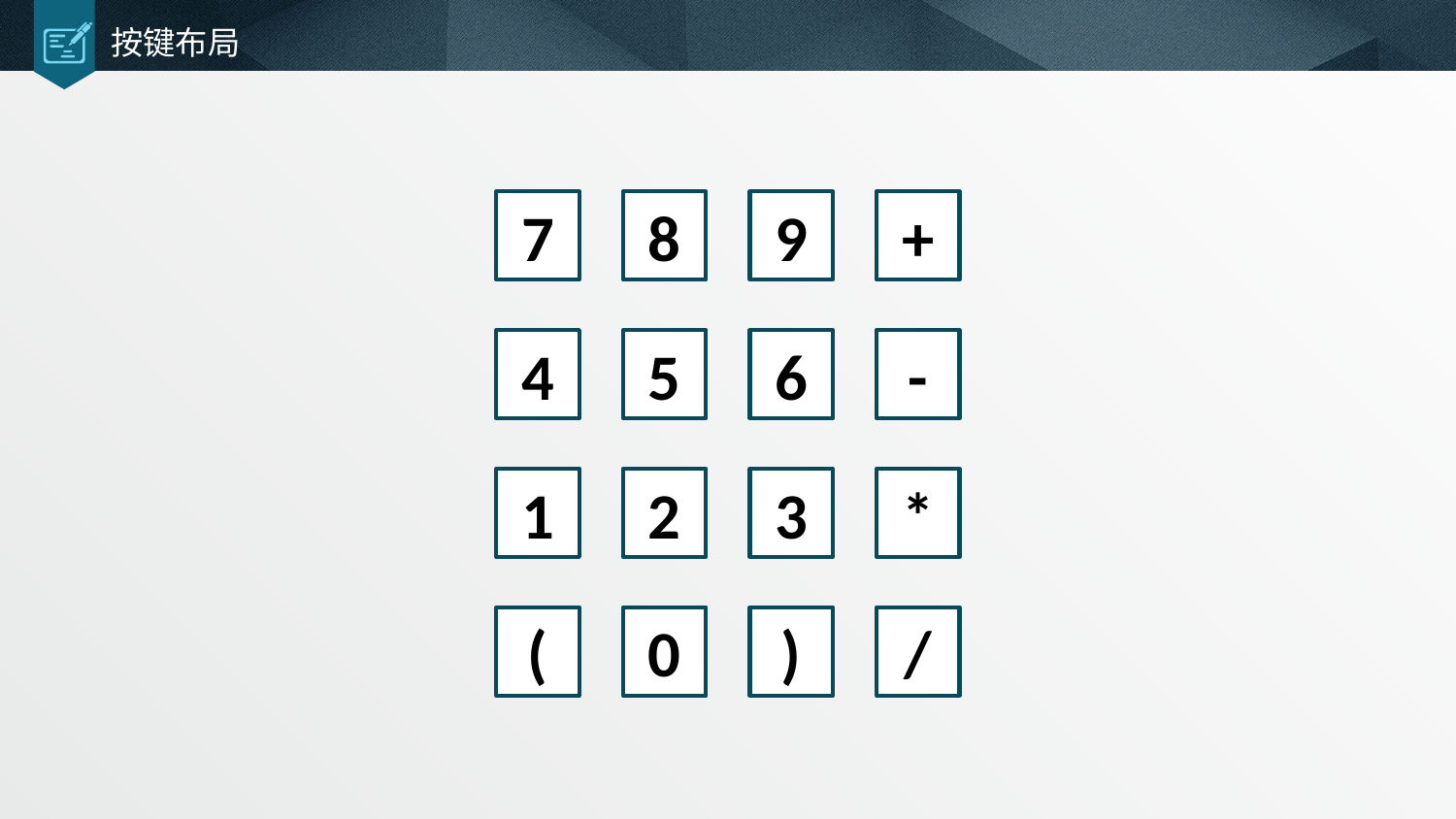

# 按键布局

7
8
9
+
4
5
6
-
1
2
3
*
(
0
)
/